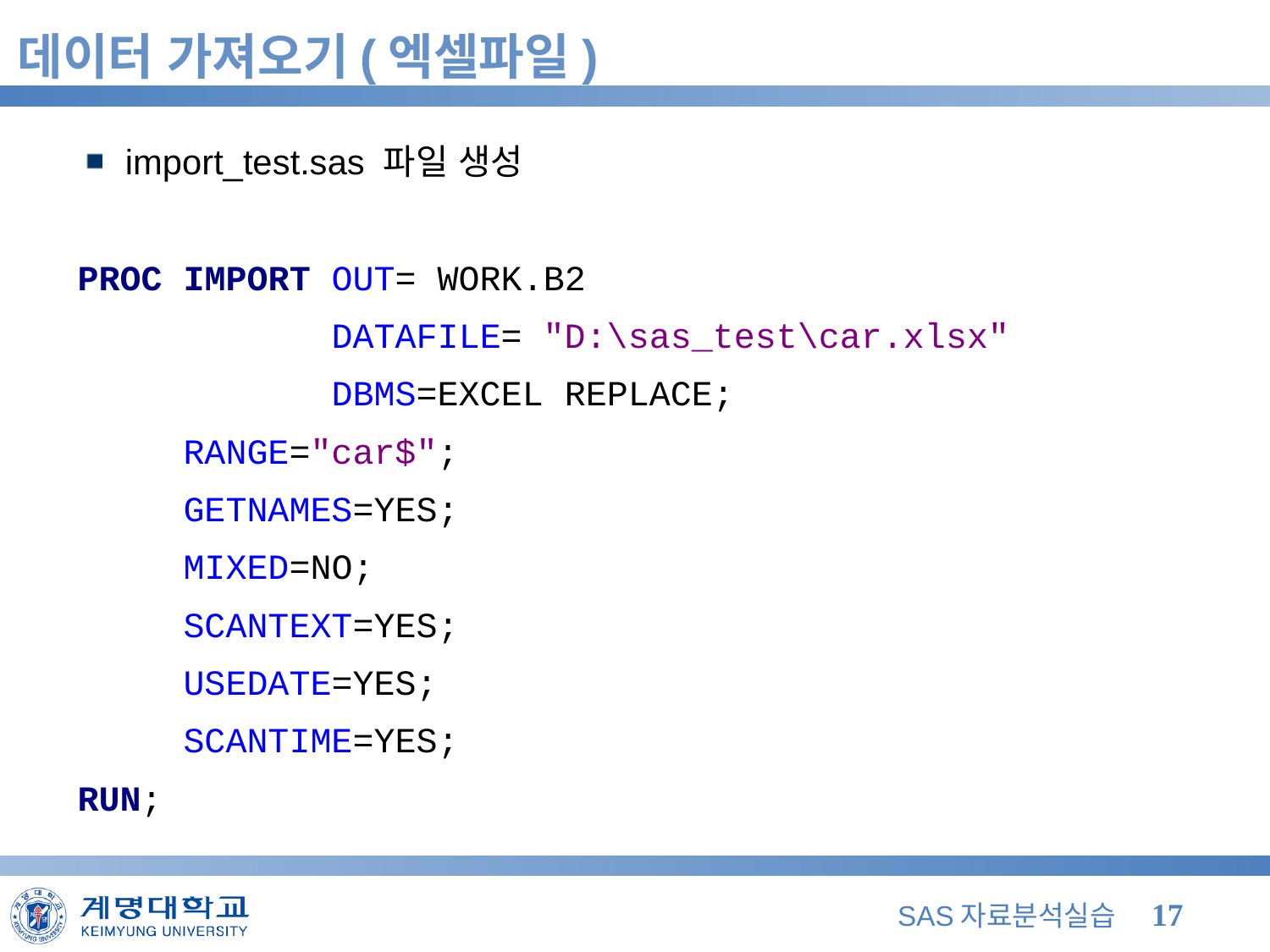

# 데이터 가져오기(엑셀파일)
import_test.sas 파일 생성

PROC IMPORT OUT= WORK.B2
            DATAFILE= "D:\sas_test\car.xlsx"
            DBMS=EXCEL REPLACE;
     RANGE="car$";
     GETNAMES=YES;
     MIXED=NO;
     SCANTEXT=YES;
     USEDATE=YES;
     SCANTIME=YES;
RUN;